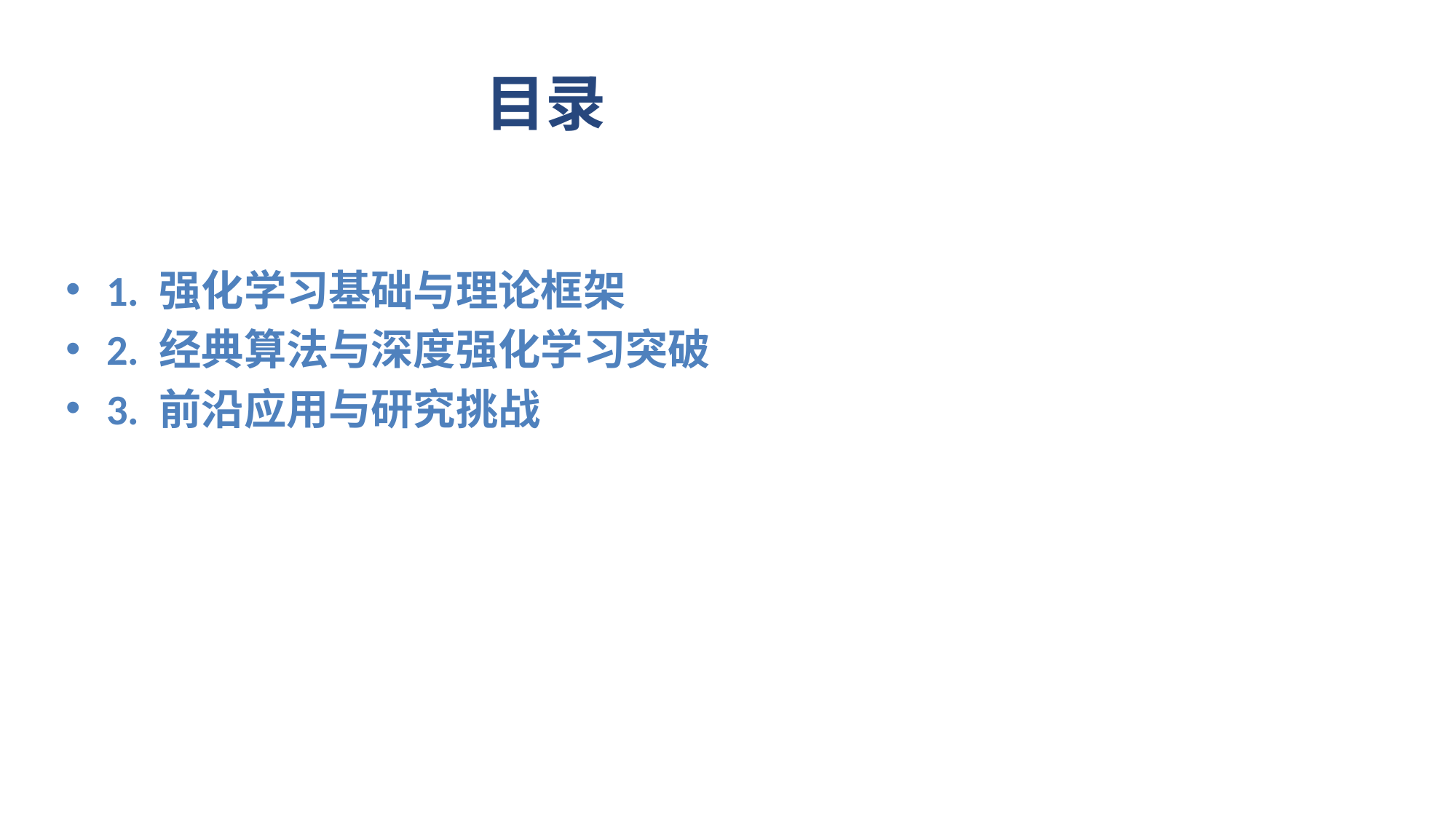

# 目录

1. 强化学习基础与理论框架
2. 经典算法与深度强化学习突破
3. 前沿应用与研究挑战